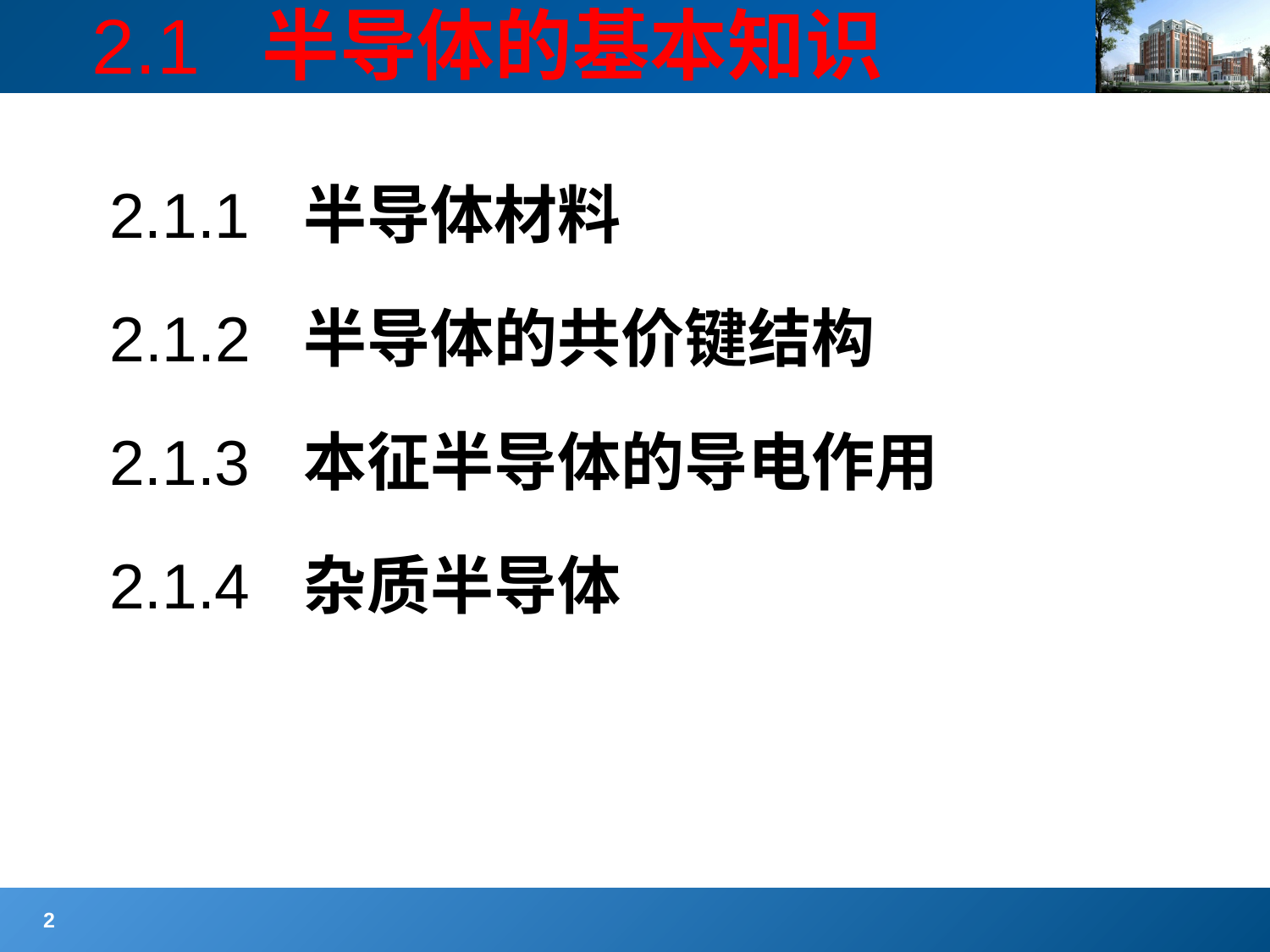

2.1  半导体的基本知识
考核
 2.1.1 半导体材料
 2.1.2 半导体的共价键结构
 2.1.3 本征半导体的导电作用
 2.1.4 杂质半导体